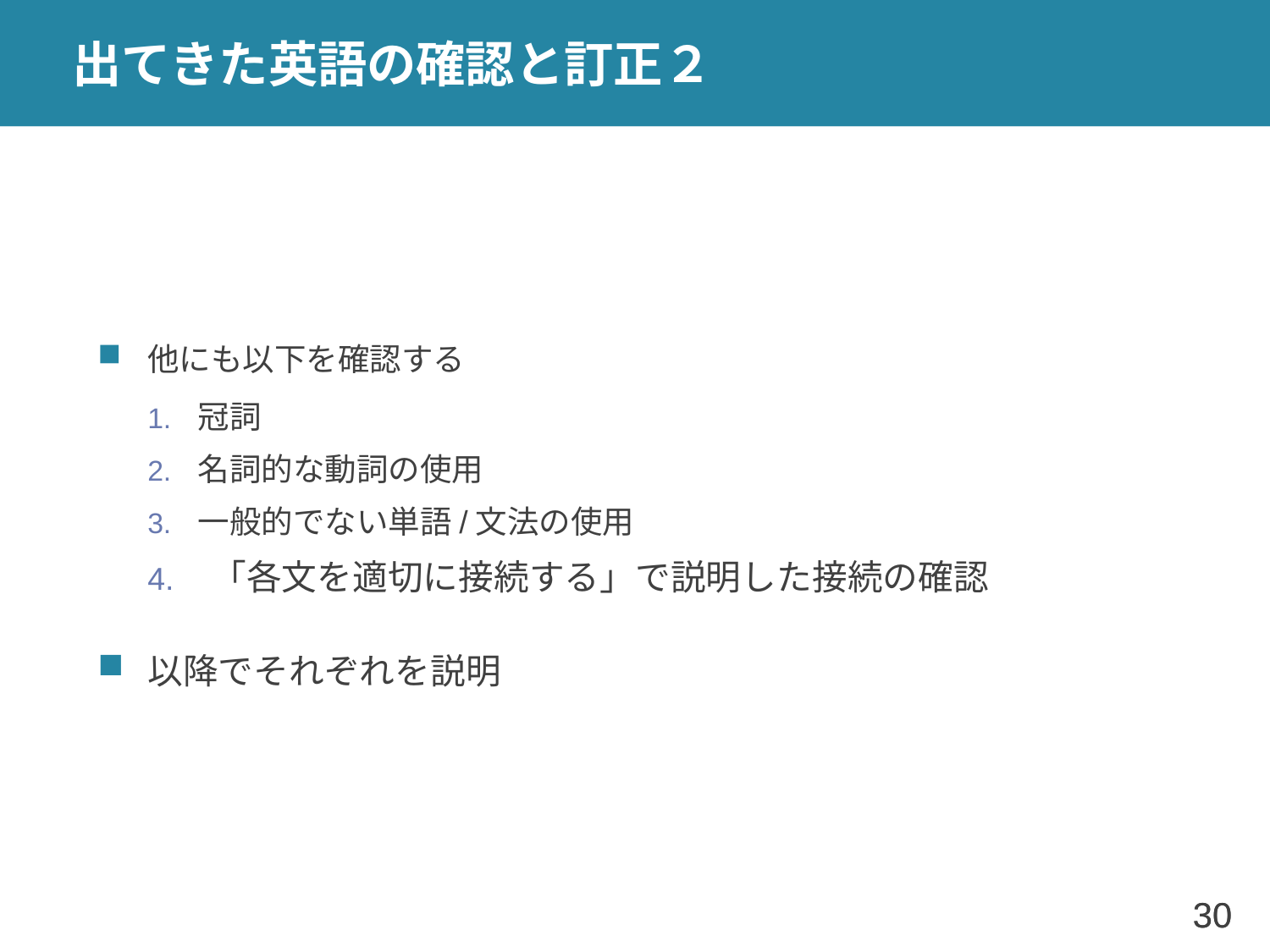

# 出てきた英語の確認と訂正２
他にも以下を確認する
冠詞
名詞的な動詞の使用
一般的でない単語/文法の使用
「各文を適切に接続する」で説明した接続の確認
以降でそれぞれを説明